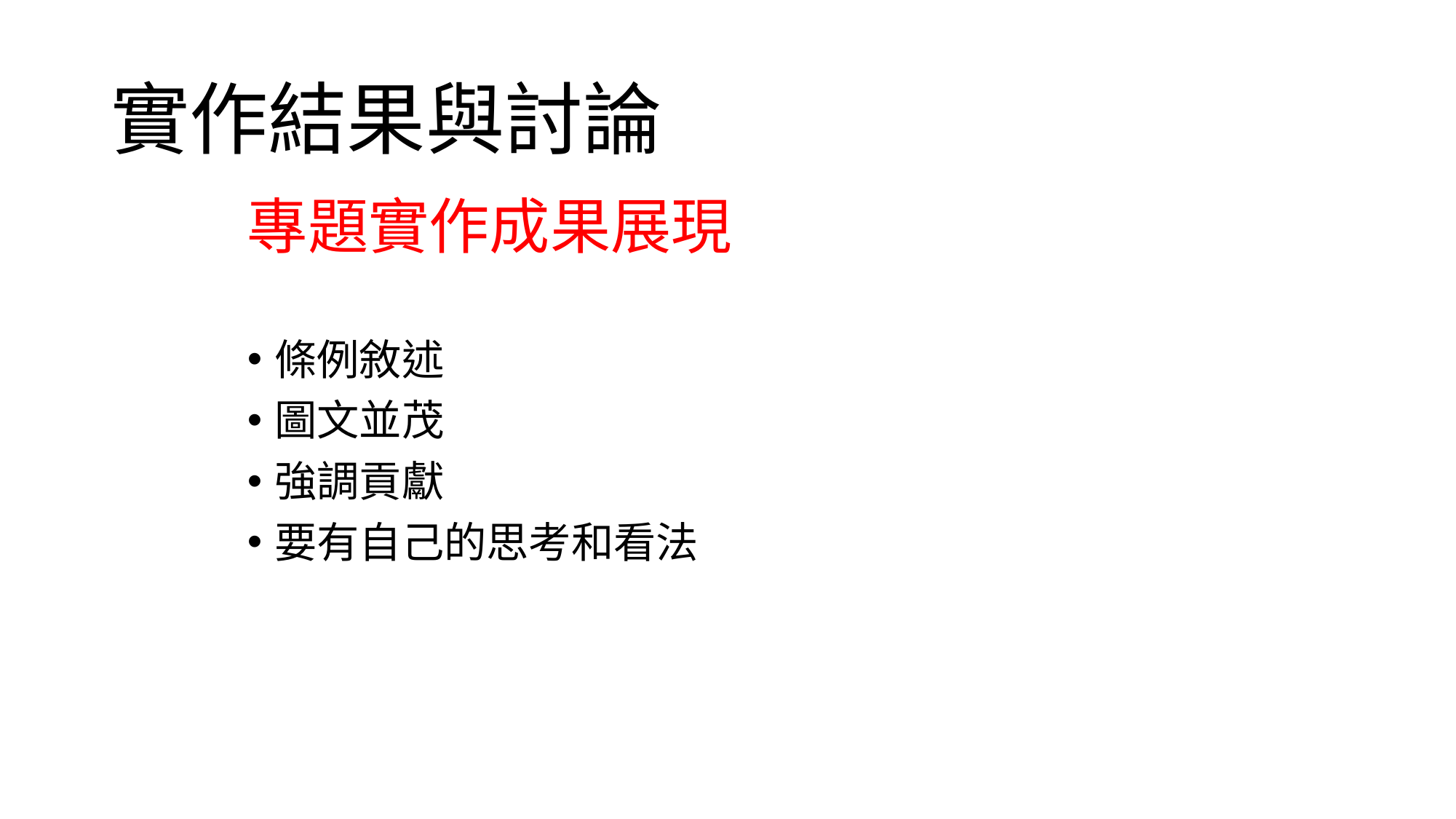

# 實作結果與討論
專題實作成果展現

條例敘述
圖文並茂
強調貢獻
要有自己的思考和看法